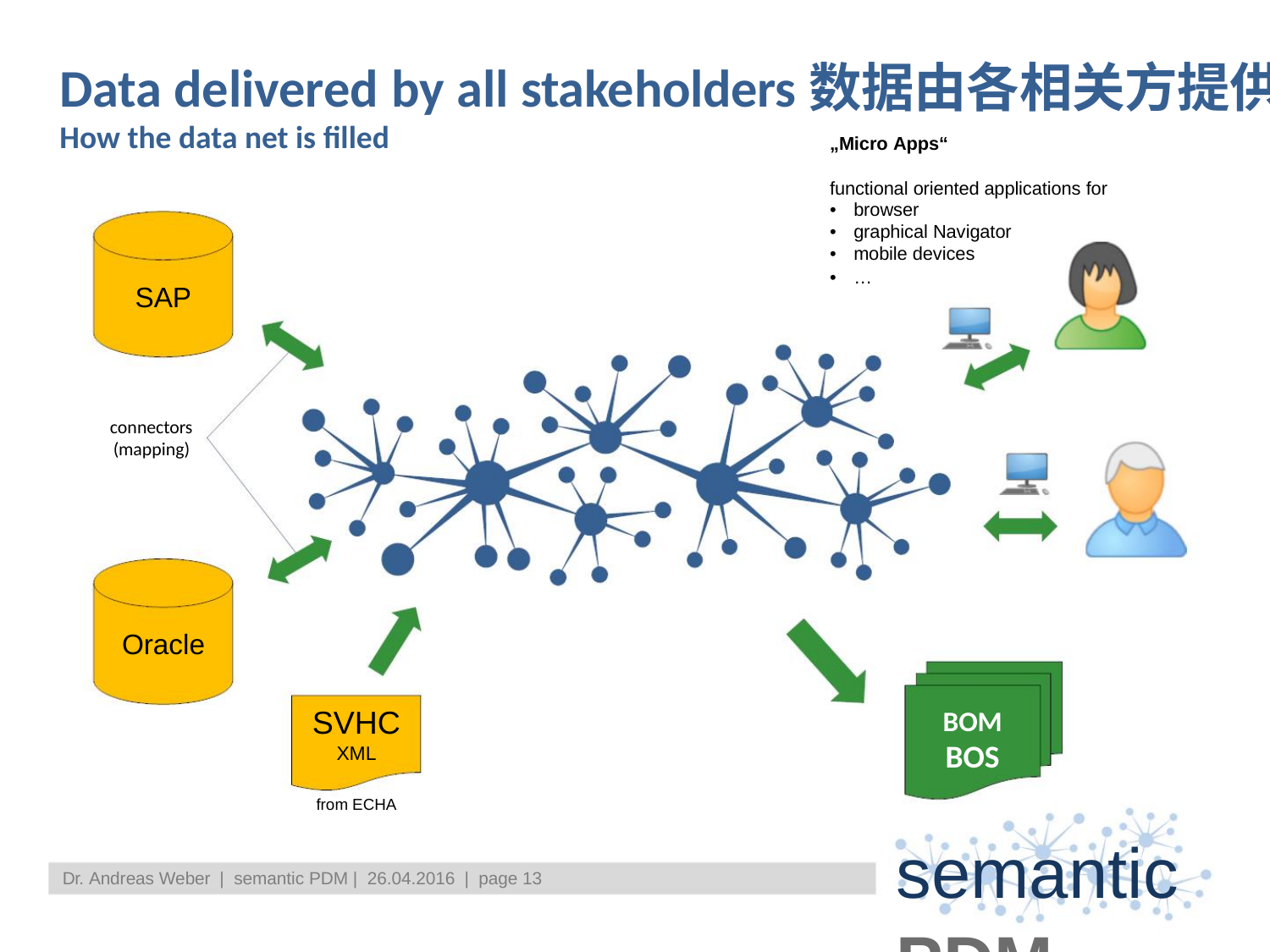

Data delivered by all stakeholders数据由各相关方提供
How the data net is filled
„Micro Apps“
functional oriented applications for
• browser
• graphical Navigator
• mobile devices
•
…
SAP
connectors
(mapping)
Oracle
BOM
BOS
SVHC
XML
from ECHA
semantic PDM
Dr. Andreas Weber | semantic PDM | 26.04.2016 | page 13